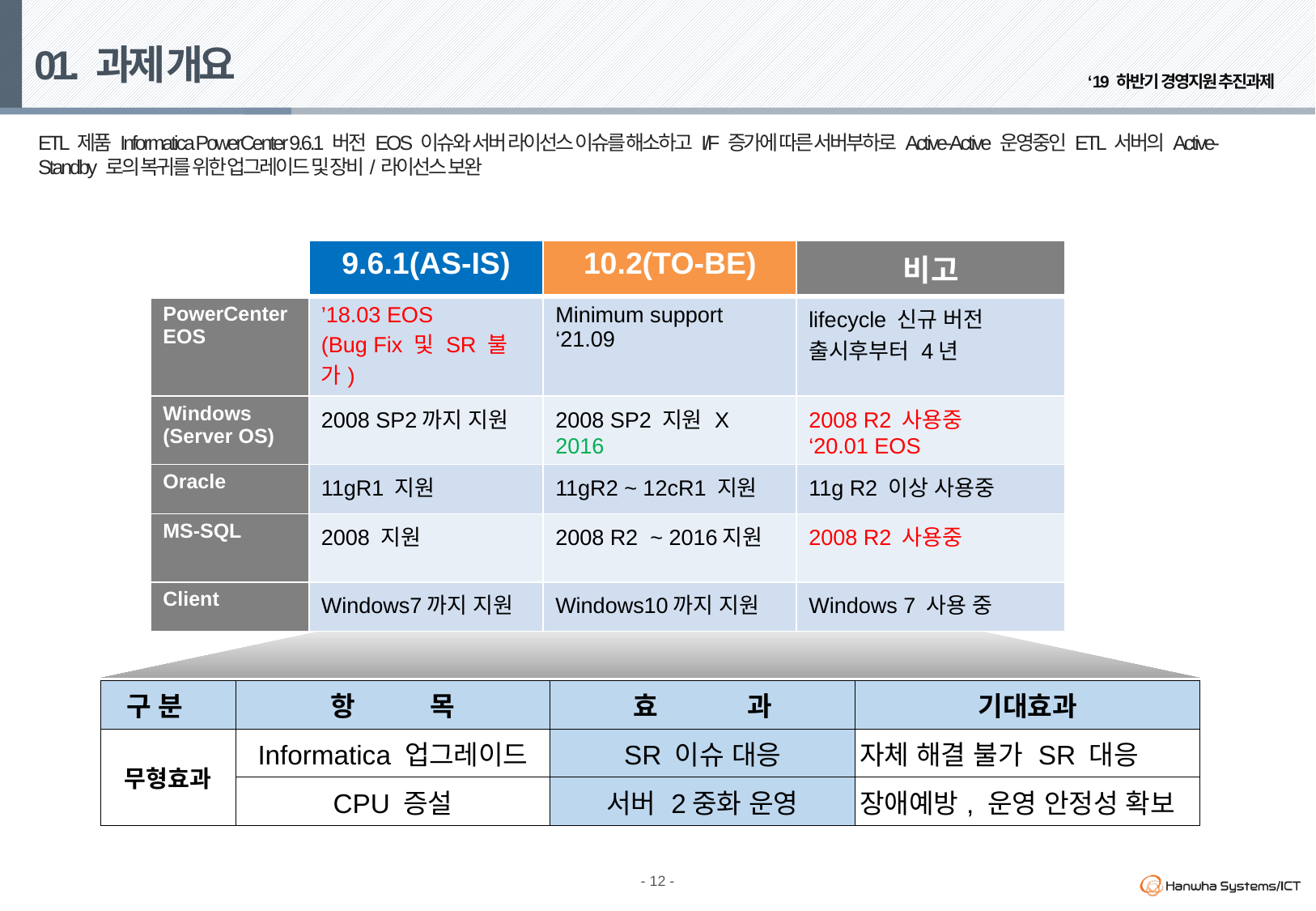

# 01. 과제 개요
ETL 제품 Informatica PowerCenter 9.6.1 버전 EOS 이슈와 서버 라이선스 이슈를 해소하고 I/F 증가에 따른 서버부하로 Active-Active 운영중인 ETL 서버의 Active-Standby 로의 복귀를 위한 업그레이드 및 장비/라이선스 보완
|  | 9.6.1(AS-IS) | 10.2(TO-BE) | 비고 |
| --- | --- | --- | --- |
| PowerCenter EOS | ’18.03 EOS (Bug Fix 및 SR 불가) | Minimum support ‘21.09 | lifecycle 신규 버전 출시후부터 4년 |
| Windows (Server OS) | 2008 SP2까지 지원 | 2008 SP2 지원 X 2016 | 2008 R2 사용중 ‘20.01 EOS |
| Oracle | 11gR1 지원 | 11gR2 ~ 12cR1 지원 | 11g R2 이상 사용중 |
| MS-SQL | 2008 지원 | 2008 R2 ~ 2016지원 | 2008 R2 사용중 |
| Client | Windows7까지 지원 | Windows10까지 지원 | Windows 7 사용 중 |

| 구 분 | 항 목 | 효 과 | 기대효과 |
| --- | --- | --- | --- |
| 무형효과 | Informatica 업그레이드 | SR 이슈 대응 | 자체 해결 불가 SR 대응 |
|  | CPU 증설 | 서버 2중화 운영 | 장애예방, 운영 안정성 확보 |